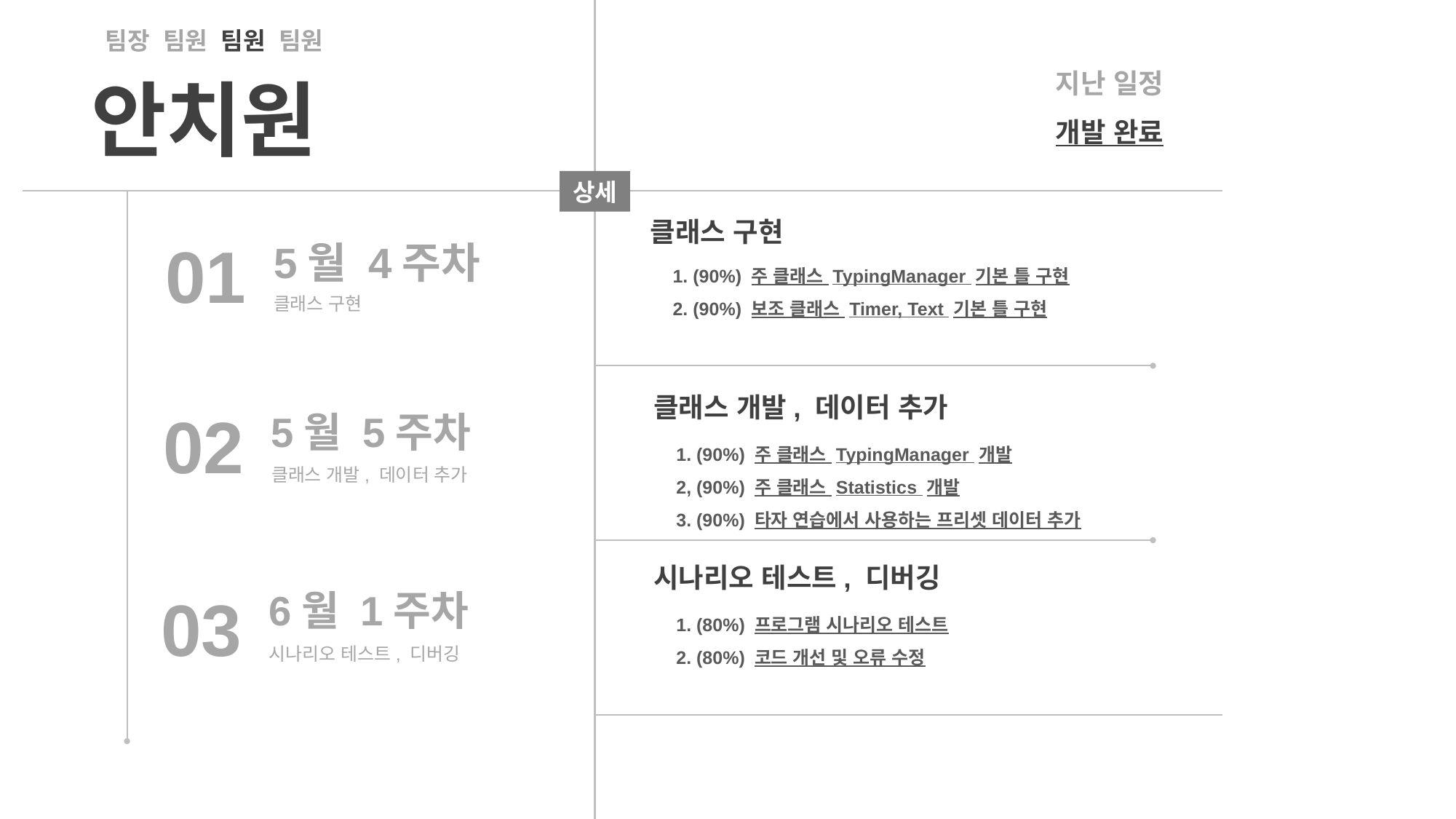

팀장  팀원  팀원  팀원
지난 일정
개발 완료
안치원
상세
클래스 구현
01
5월 4주차
클래스 구현
1. (90%) 주 클래스 TypingManager 기본 틀 구현
2. (90%) 보조 클래스 Timer, Text 기본 틀 구현
클래스 개발, 데이터 추가
02
5월 5주차
클래스 개발, 데이터 추가
1. (90%) 주 클래스 TypingManager 개발
2, (90%) 주 클래스 Statistics 개발
3. (90%) 타자 연습에서 사용하는 프리셋 데이터 추가
시나리오 테스트, 디버깅
03
6월 1주차
시나리오 테스트, 디버깅
1. (80%) 프로그램 시나리오 테스트
2. (80%) 코드 개선 및 오류 수정